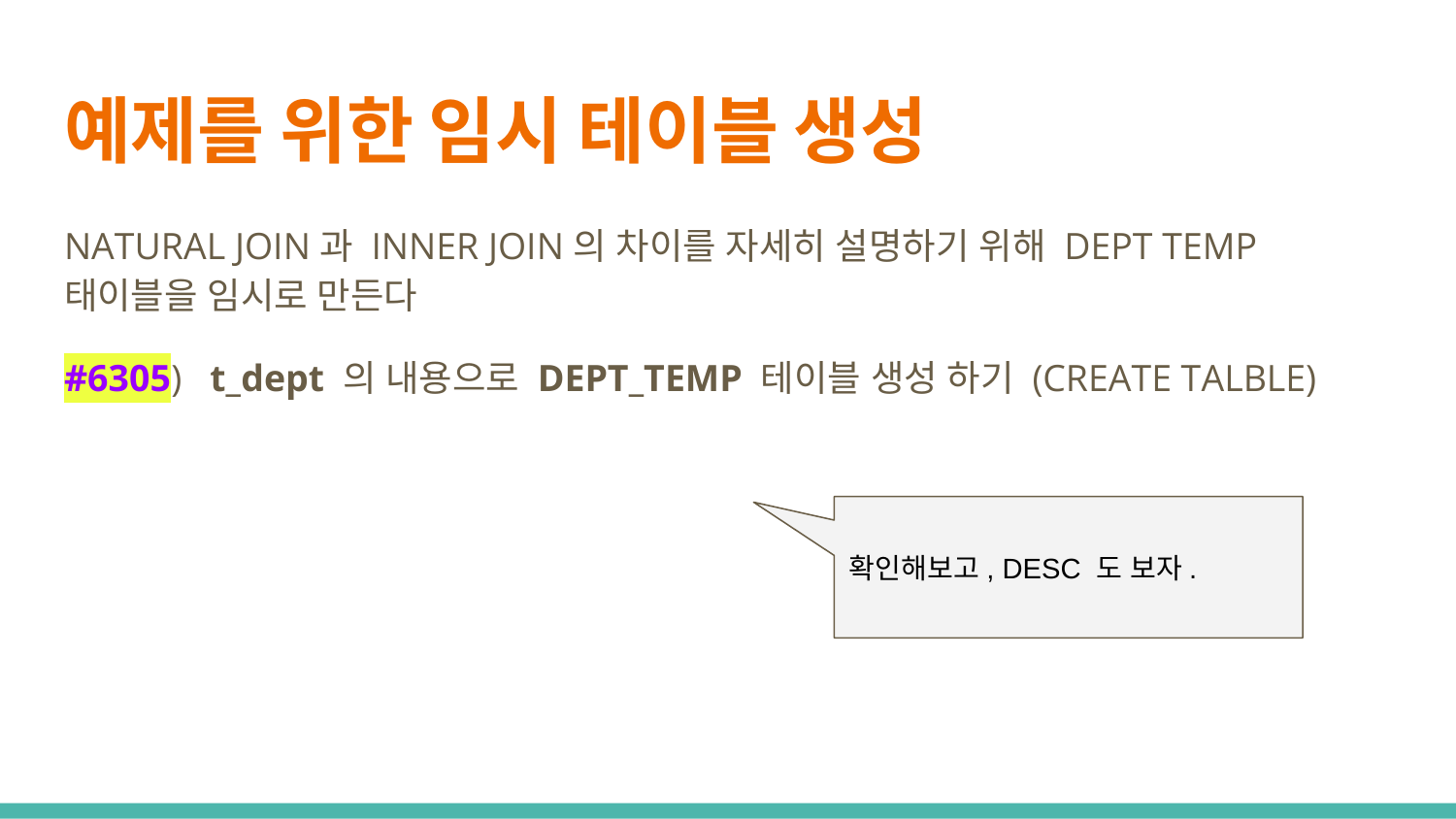

# 예제를 위한 임시 테이블 생성
NATURAL JOIN과 INNER JOIN의 차이를 자세히 설명하기 위해 DEPT TEMP 태이블을 임시로 만든다
#6305)   t_dept 의 내용으로 DEPT_TEMP 테이블 생성 하기 (CREATE TALBLE)

확인해보고, DESC 도 보자.